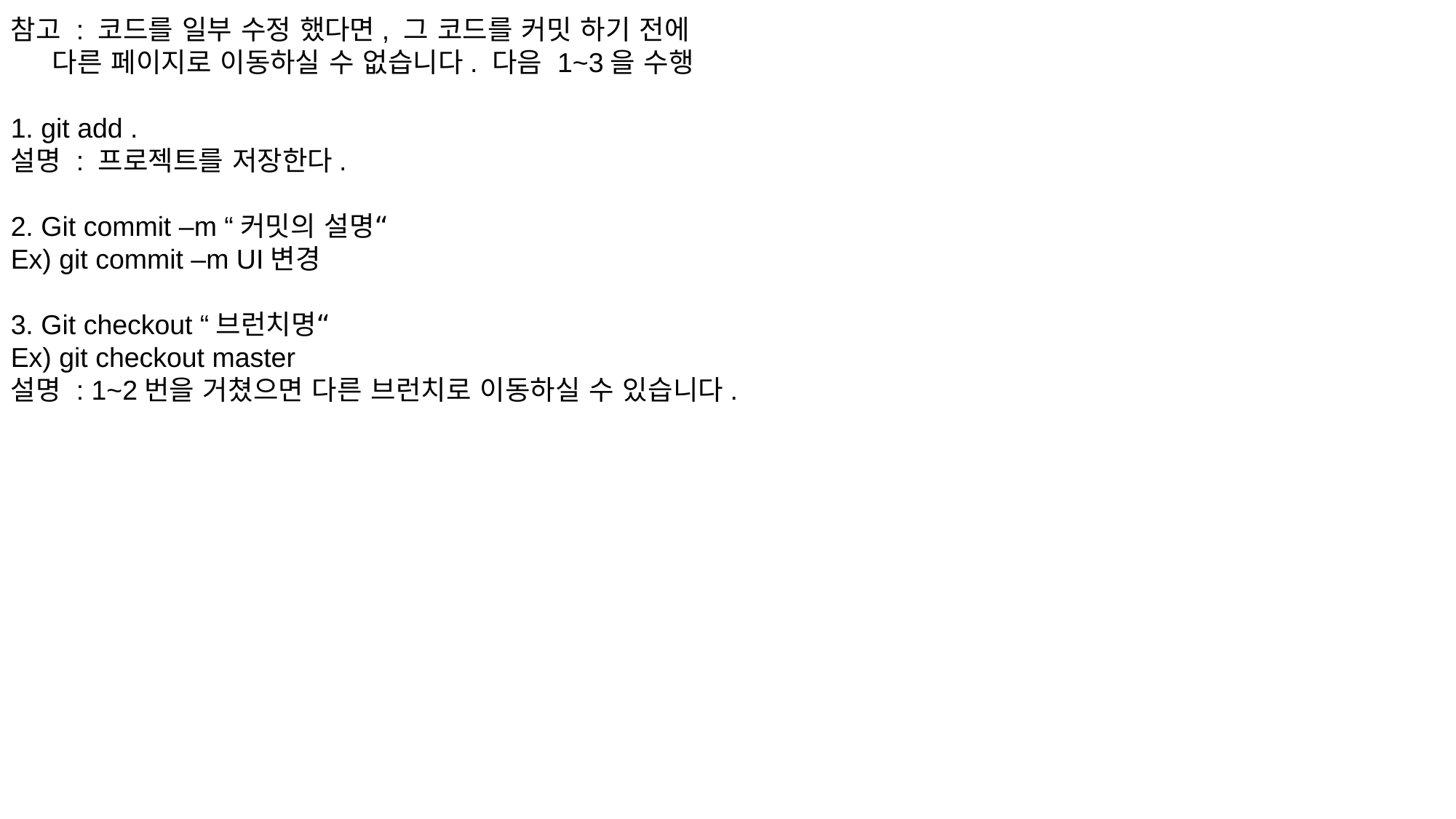

참고 : 코드를 일부 수정 했다면, 그 코드를 커밋 하기 전에
    다른 페이지로 이동하실 수 없습니다. 다음 1~3을 수행

1. git add .
설명 : 프로젝트를 저장한다.

2. Git commit –m “커밋의 설명“
Ex) git commit –m UI변경

3. Git checkout “브런치명“
Ex) git checkout master
설명 : 1~2번을 거쳤으면 다른 브런치로 이동하실 수 있습니다.